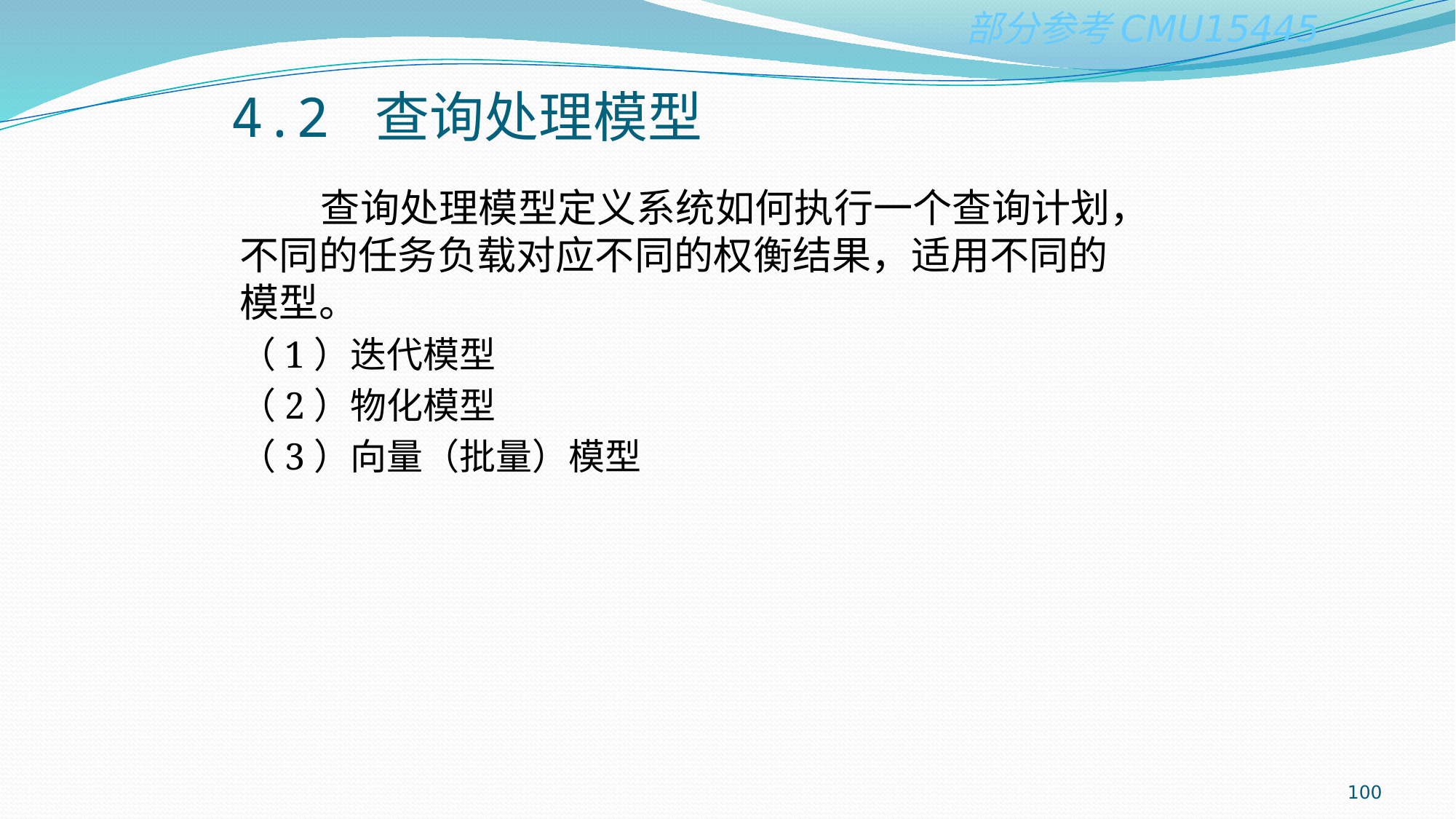

4.2 查询处理模型
        查询处理模型定义系统如何执行一个查询计划，不同的任务负载对应不同的权衡结果，适用不同的模型。
（1）迭代模型
（2）物化模型
（3）向量（批量）模型
100